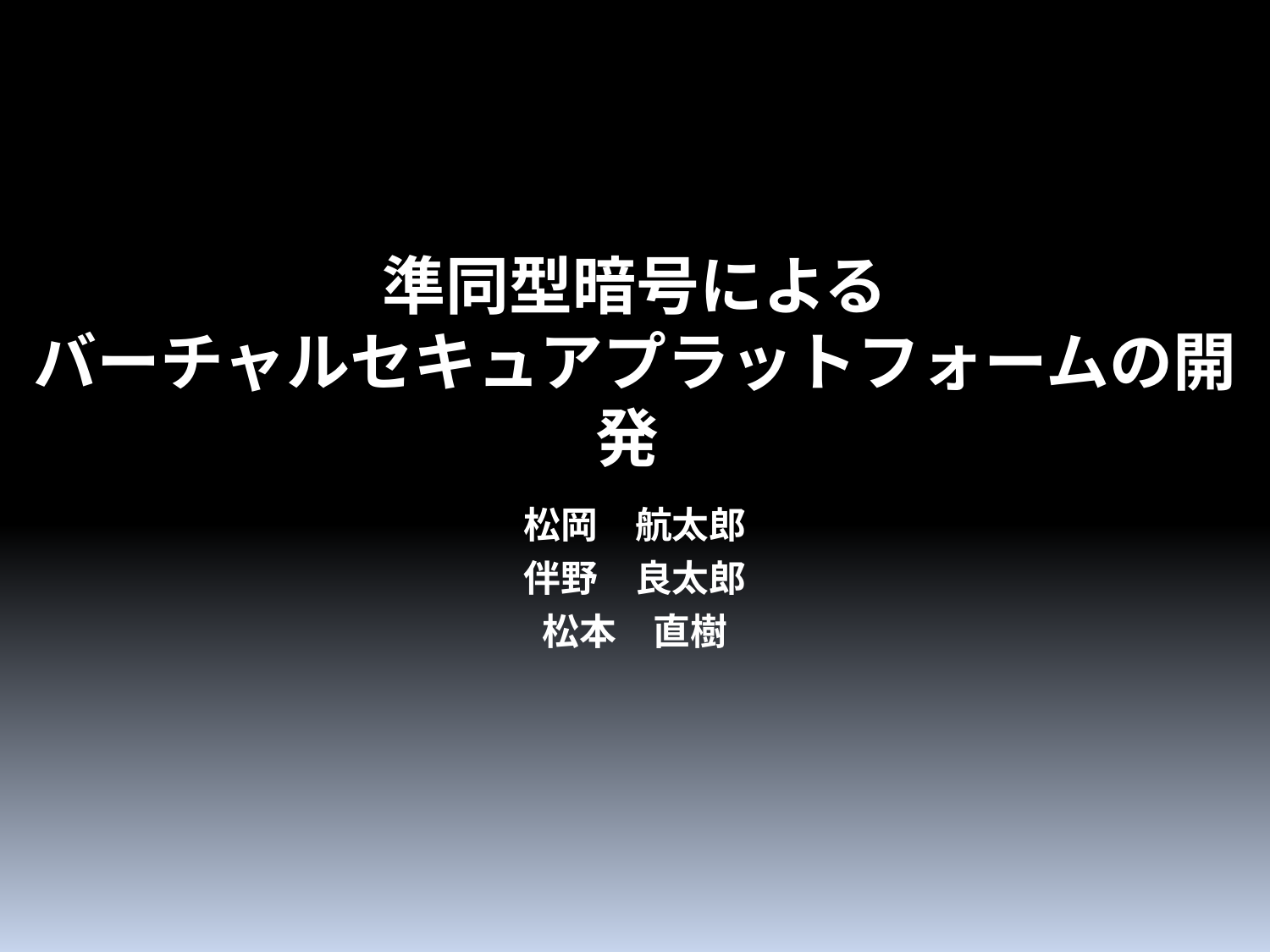

# 準同型暗号による バーチャルセキュアプラットフォームの開発
松岡　航太郎
伴野　良太郎
松本　直樹